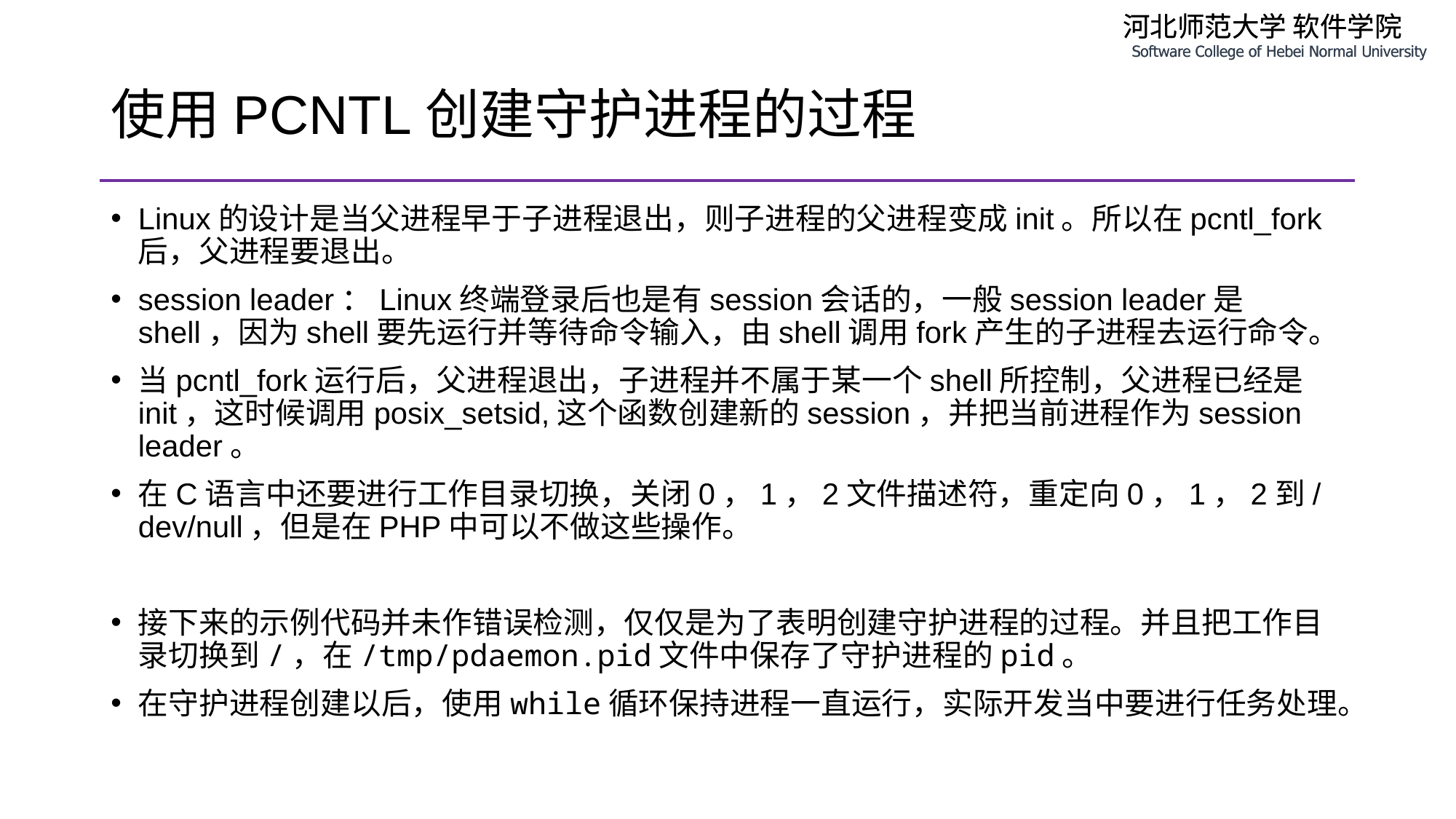

# 使用PCNTL创建守护进程的过程
Linux的设计是当父进程早于子进程退出，则子进程的父进程变成init。所以在pcntl_fork后，父进程要退出。
session leader：Linux终端登录后也是有session会话的，一般session leader是shell，因为shell要先运行并等待命令输入，由shell调用fork产生的子进程去运行命令。
当pcntl_fork运行后，父进程退出，子进程并不属于某一个shell所控制，父进程已经是init，这时候调用posix_setsid,这个函数创建新的session，并把当前进程作为session leader。
在C语言中还要进行工作目录切换，关闭0，1，2文件描述符，重定向0，1，2到/dev/null，但是在PHP中可以不做这些操作。

接下来的示例代码并未作错误检测，仅仅是为了表明创建守护进程的过程。并且把工作目录切换到/，在/tmp/pdaemon.pid文件中保存了守护进程的pid。
在守护进程创建以后，使用while循环保持进程一直运行，实际开发当中要进行任务处理。